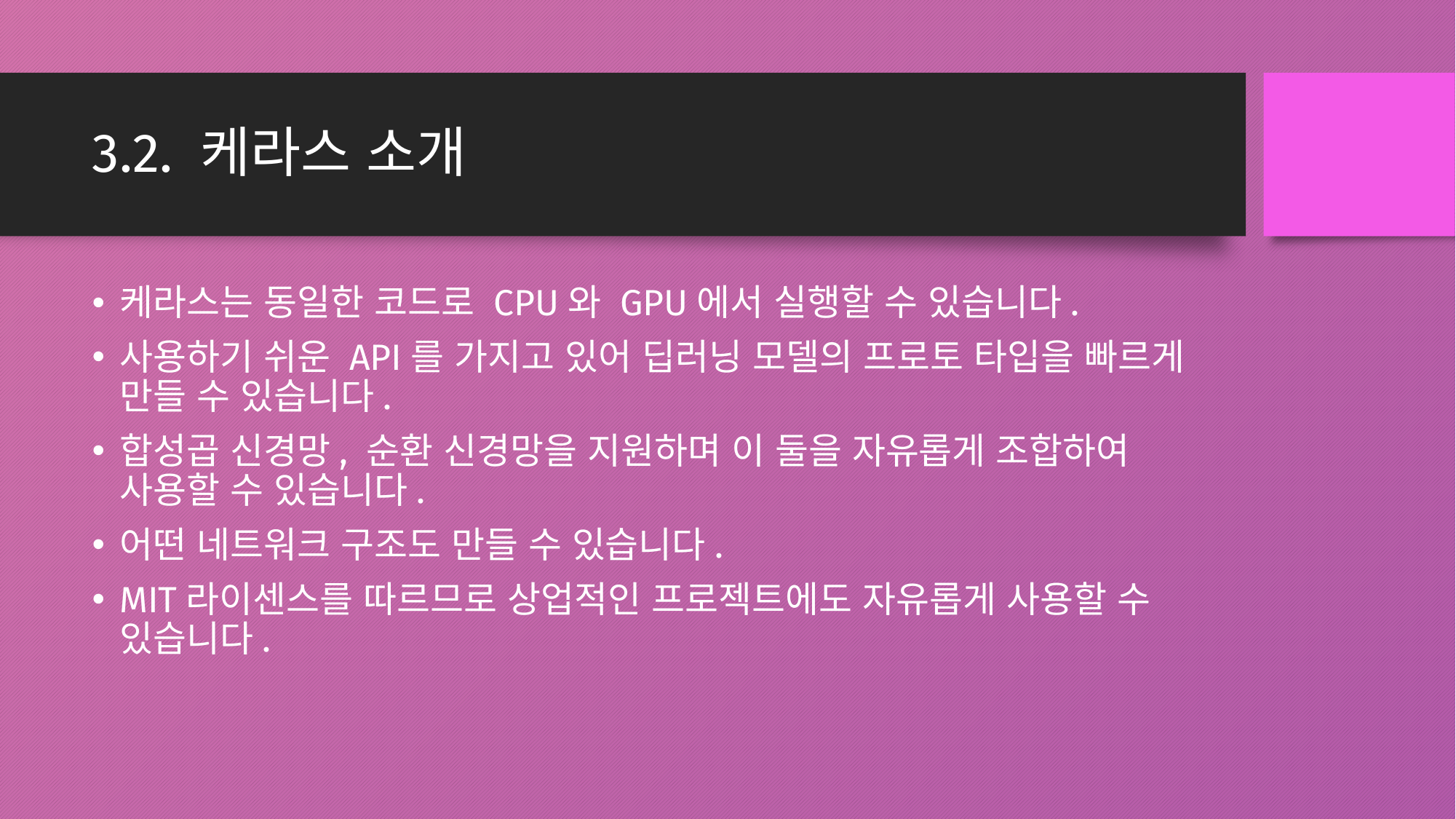

# 3.2. 케라스 소개
케라스는 동일한 코드로 CPU와 GPU에서 실행할 수 있습니다.
사용하기 쉬운 API를 가지고 있어 딥러닝 모델의 프로토 타입을 빠르게 만들 수 있습니다.
합성곱 신경망, 순환 신경망을 지원하며 이 둘을 자유롭게 조합하여 사용할 수 있습니다.
어떤 네트워크 구조도 만들 수 있습니다.
MIT라이센스를 따르므로 상업적인 프로젝트에도 자유롭게 사용할 수 있습니다.